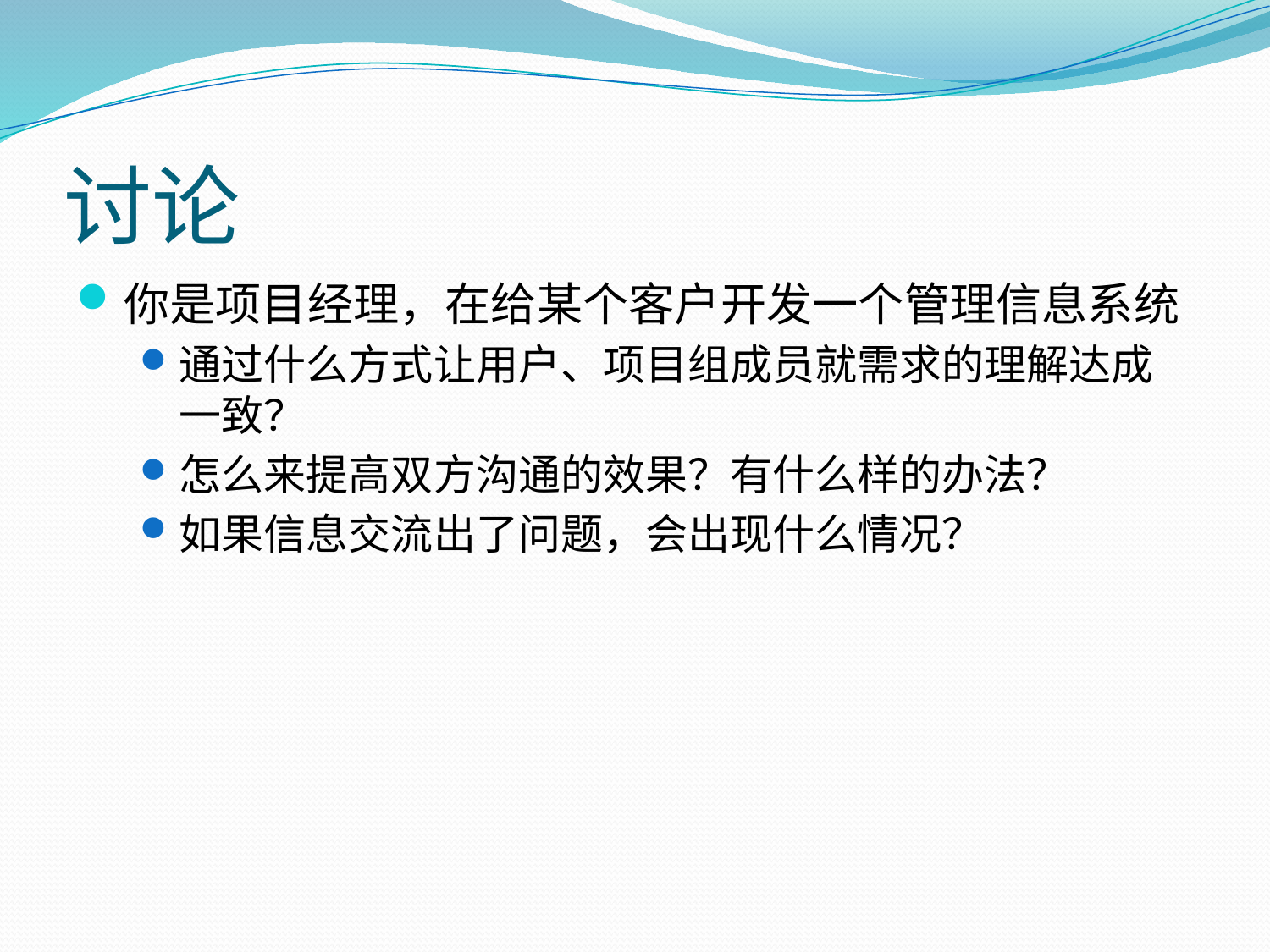

# 讨论
你是项目经理，在给某个客户开发一个管理信息系统
通过什么方式让用户、项目组成员就需求的理解达成一致？
怎么来提高双方沟通的效果？有什么样的办法？
如果信息交流出了问题，会出现什么情况？